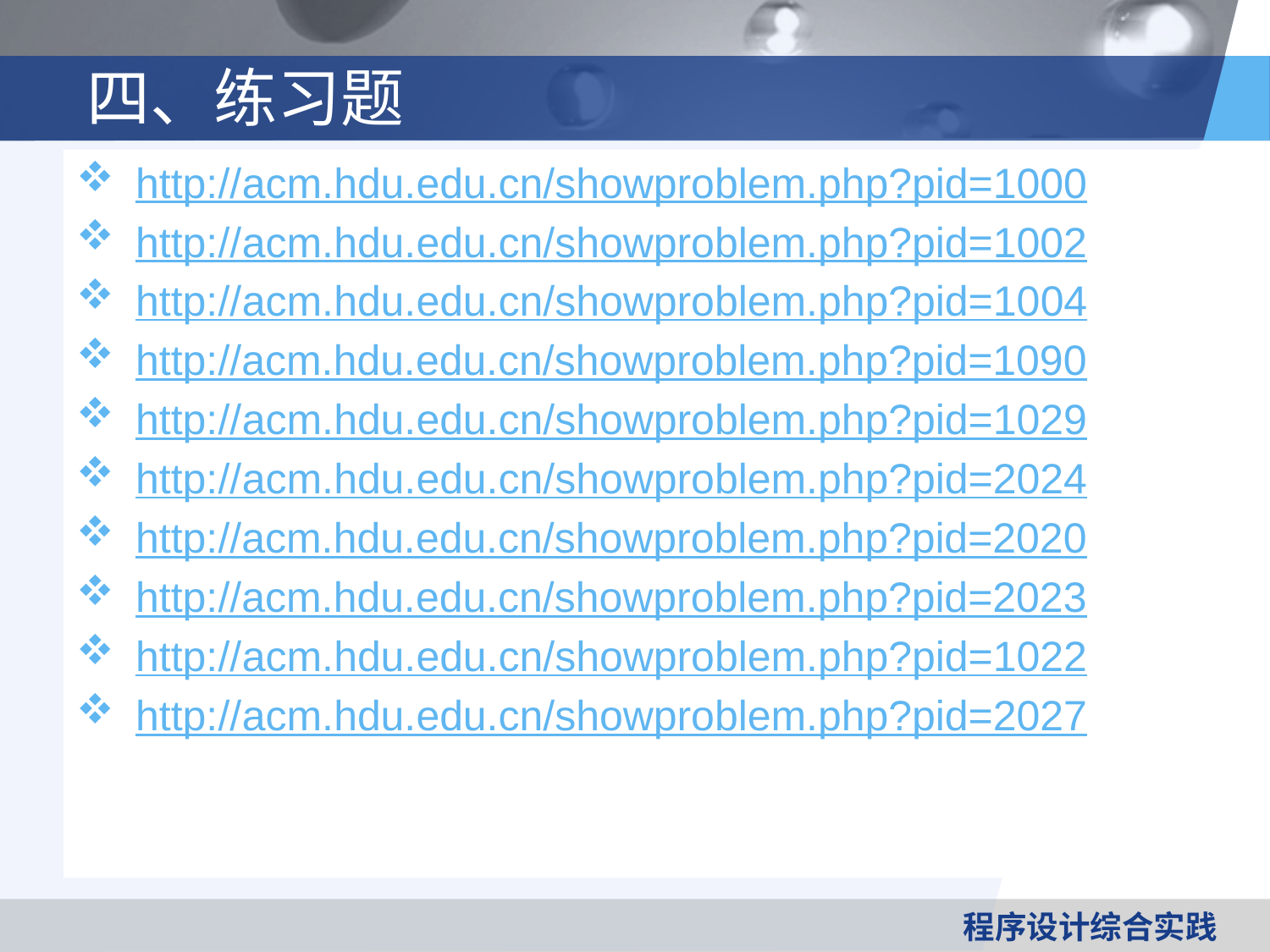

# 四、练习题
 http://acm.hdu.edu.cn/showproblem.php?pid=1000
 http://acm.hdu.edu.cn/showproblem.php?pid=1002
 http://acm.hdu.edu.cn/showproblem.php?pid=1004
 http://acm.hdu.edu.cn/showproblem.php?pid=1090
 http://acm.hdu.edu.cn/showproblem.php?pid=1029
 http://acm.hdu.edu.cn/showproblem.php?pid=2024
 http://acm.hdu.edu.cn/showproblem.php?pid=2020
 http://acm.hdu.edu.cn/showproblem.php?pid=2023
 http://acm.hdu.edu.cn/showproblem.php?pid=1022
 http://acm.hdu.edu.cn/showproblem.php?pid=2027